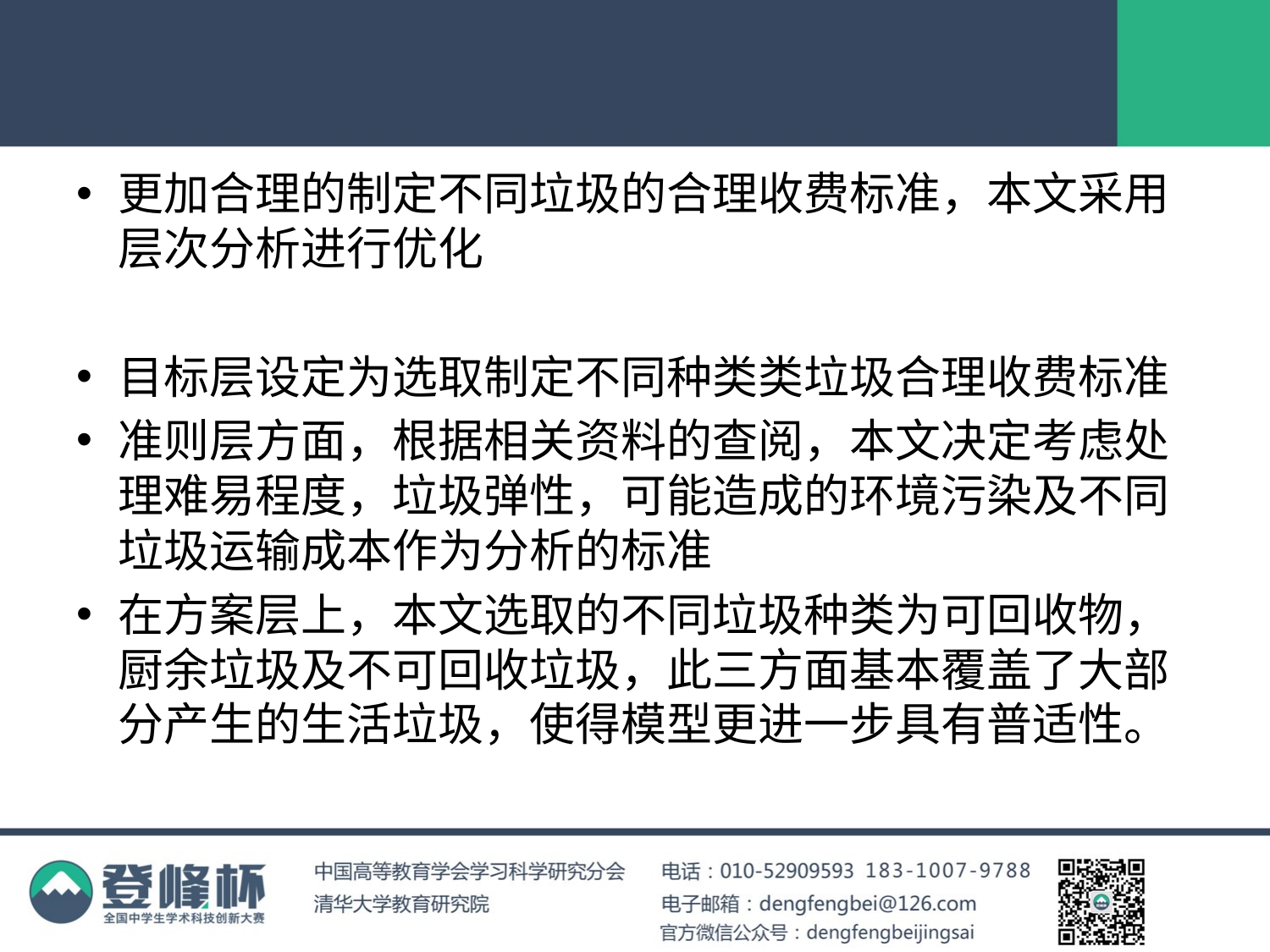

#
更加合理的制定不同垃圾的合理收费标准，本文采用层次分析进行优化

目标层设定为选取制定不同种类类垃圾合理收费标准
准则层方面，根据相关资料的查阅，本文决定考虑处理难易程度，垃圾弹性，可能造成的环境污染及不同垃圾运输成本作为分析的标准
在方案层上，本文选取的不同垃圾种类为可回收物，厨余垃圾及不可回收垃圾，此三方面基本覆盖了大部分产生的生活垃圾，使得模型更进一步具有普适性。